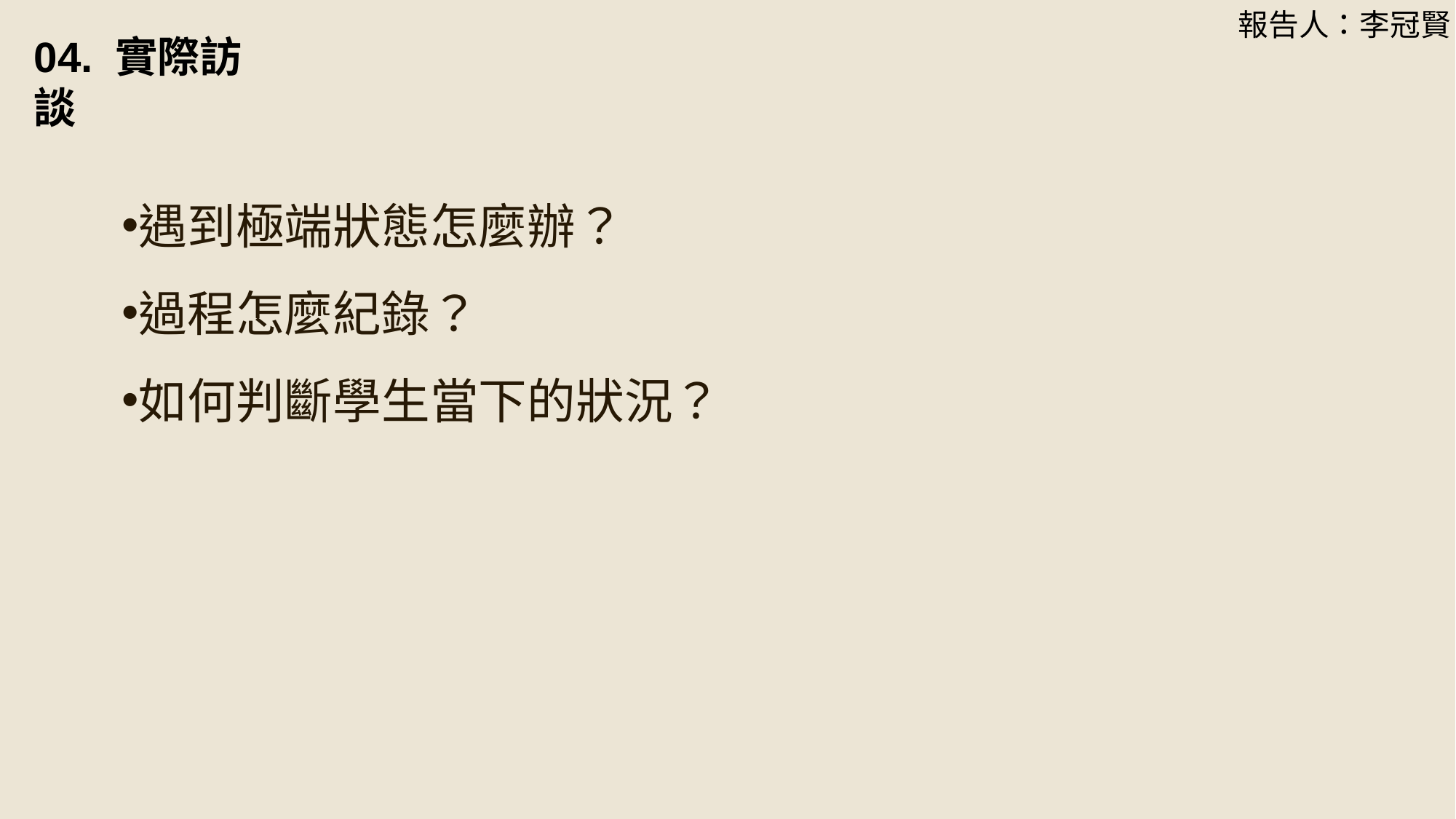

報告人：李冠賢
04. 實際訪談
遇到極端狀態怎麼辦？
過程怎麼紀錄？
如何判斷學生當下的狀況？